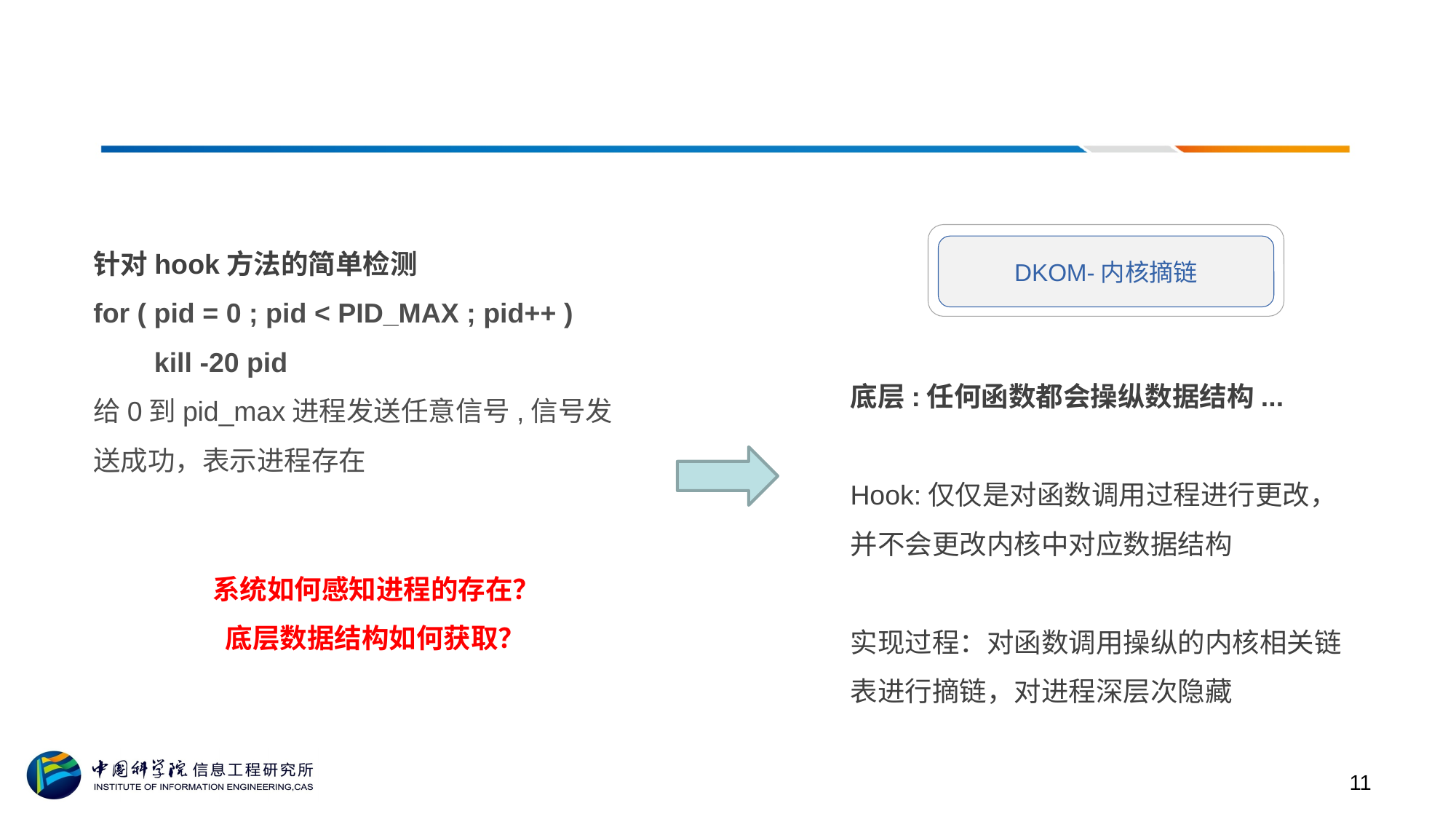

# 进程隐藏
针对hook方法的简单检测
for ( pid = 0 ; pid < PID_MAX ; pid++ )
        kill -20 pid
给0到pid_max进程发送任意信号,信号发送成功，表示进程存在

DKOM-内核摘链
底层:任何函数都会操纵数据结构...

Hook:仅仅是对函数调用过程进行更改，并不会更改内核中对应数据结构

实现过程：对函数调用操纵的内核相关链表进行摘链，对进程深层次隐藏

系统如何感知进程的存在？
 底层数据结构如何获取？
11